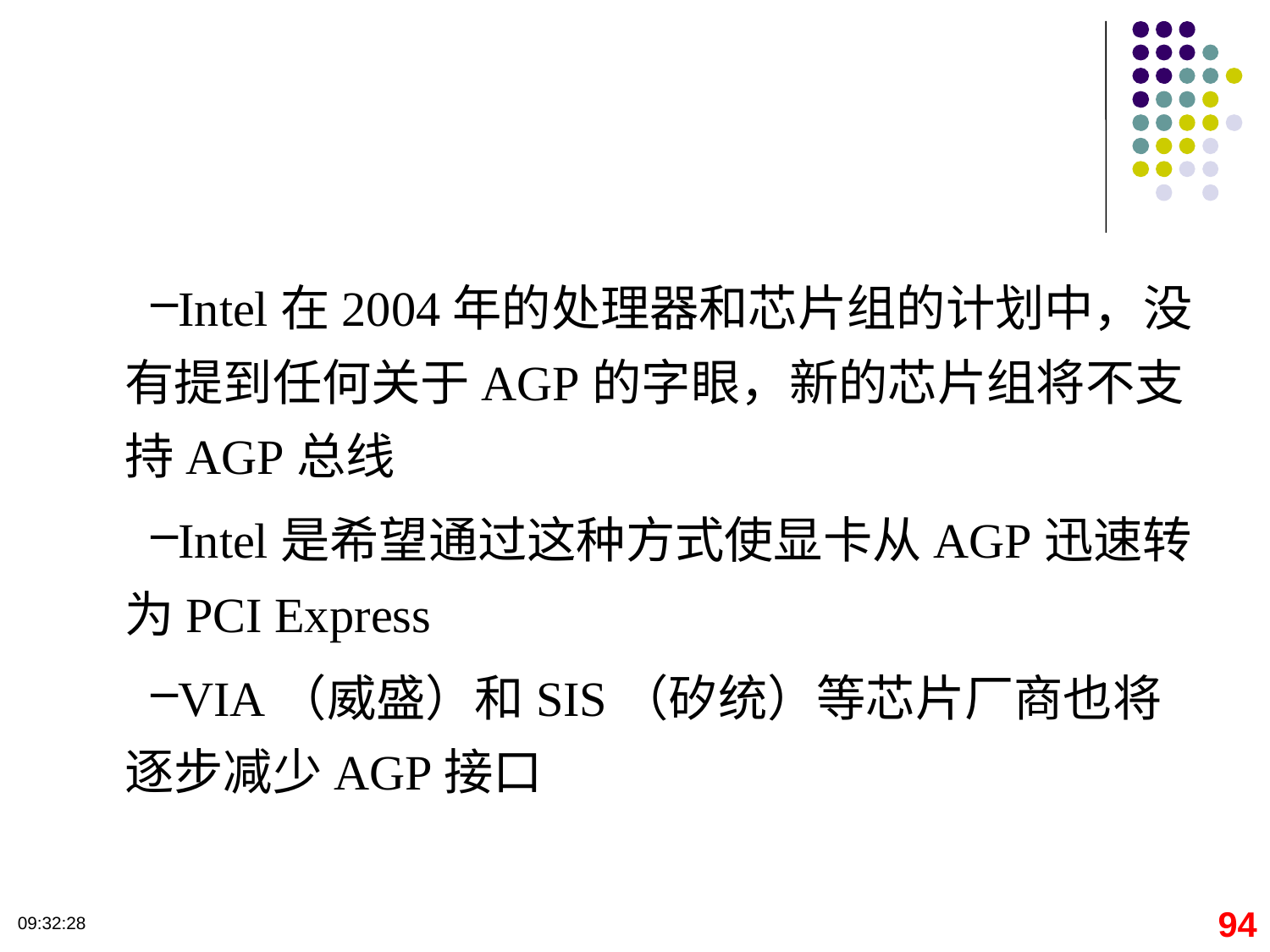

Intel在2004年的处理器和芯片组的计划中，没有提到任何关于AGP的字眼，新的芯片组将不支持AGP总线
Intel是希望通过这种方式使显卡从AGP迅速转为PCI Express
VIA（威盛）和SIS（矽统）等芯片厂商也将逐步减少AGP接口
94
09:32:28